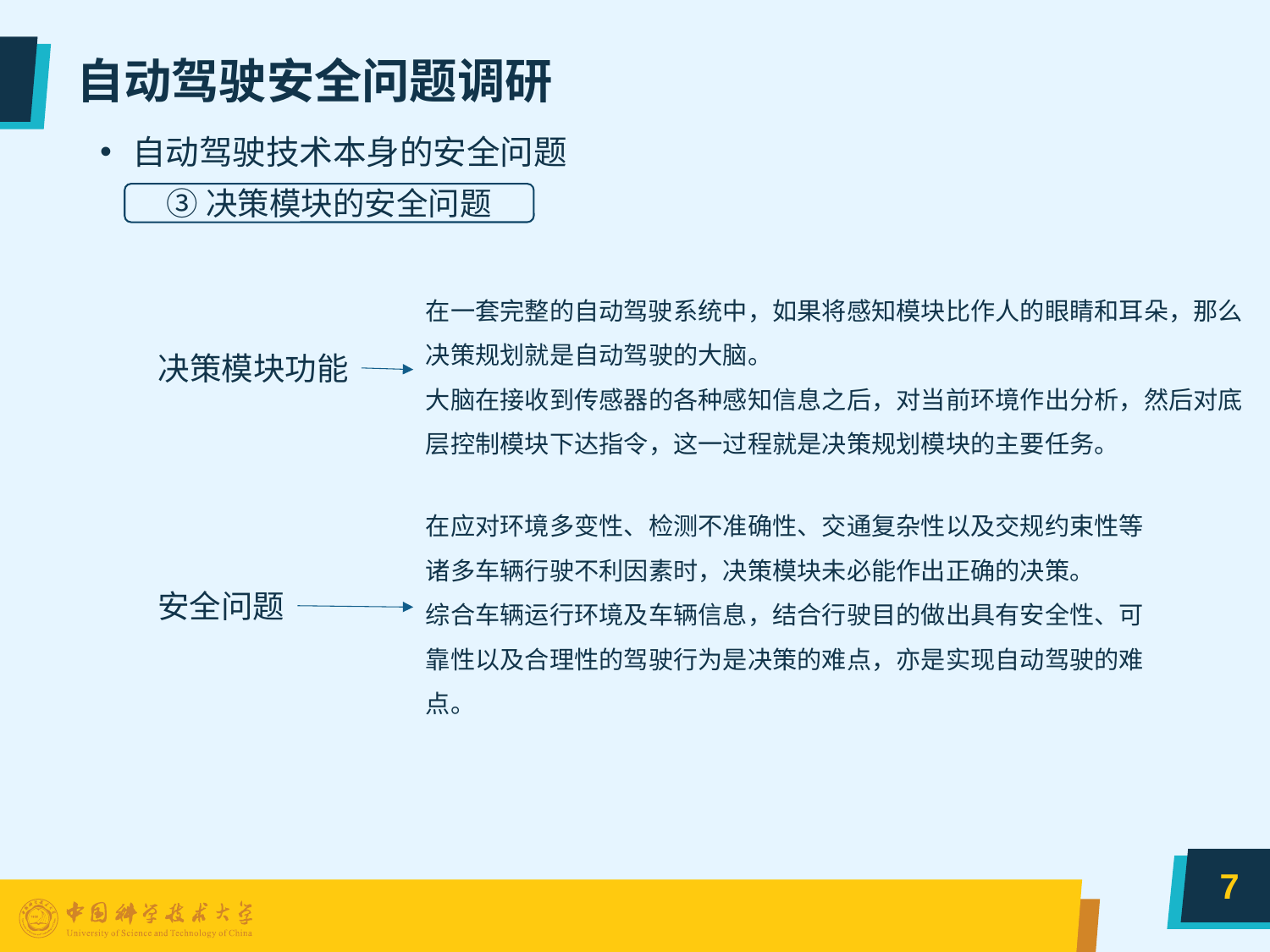

# 自动驾驶安全问题调研
自动驾驶技术本身的安全问题
③决策模块的安全问题
在一套完整的自动驾驶系统中，如果将感知模块比作人的眼睛和耳朵，那么决策规划就是自动驾驶的大脑。
大脑在接收到传感器的各种感知信息之后，对当前环境作出分析，然后对底层控制模块下达指令，这一过程就是决策规划模块的主要任务。
决策模块功能
在应对环境多变性、检测不准确性、交通复杂性以及交规约束性等诸多车辆行驶不利因素时，决策模块未必能作出正确的决策。
综合车辆运行环境及车辆信息，结合行驶目的做出具有安全性、可靠性以及合理性的驾驶行为是决策的难点，亦是实现自动驾驶的难点。
安全问题
7